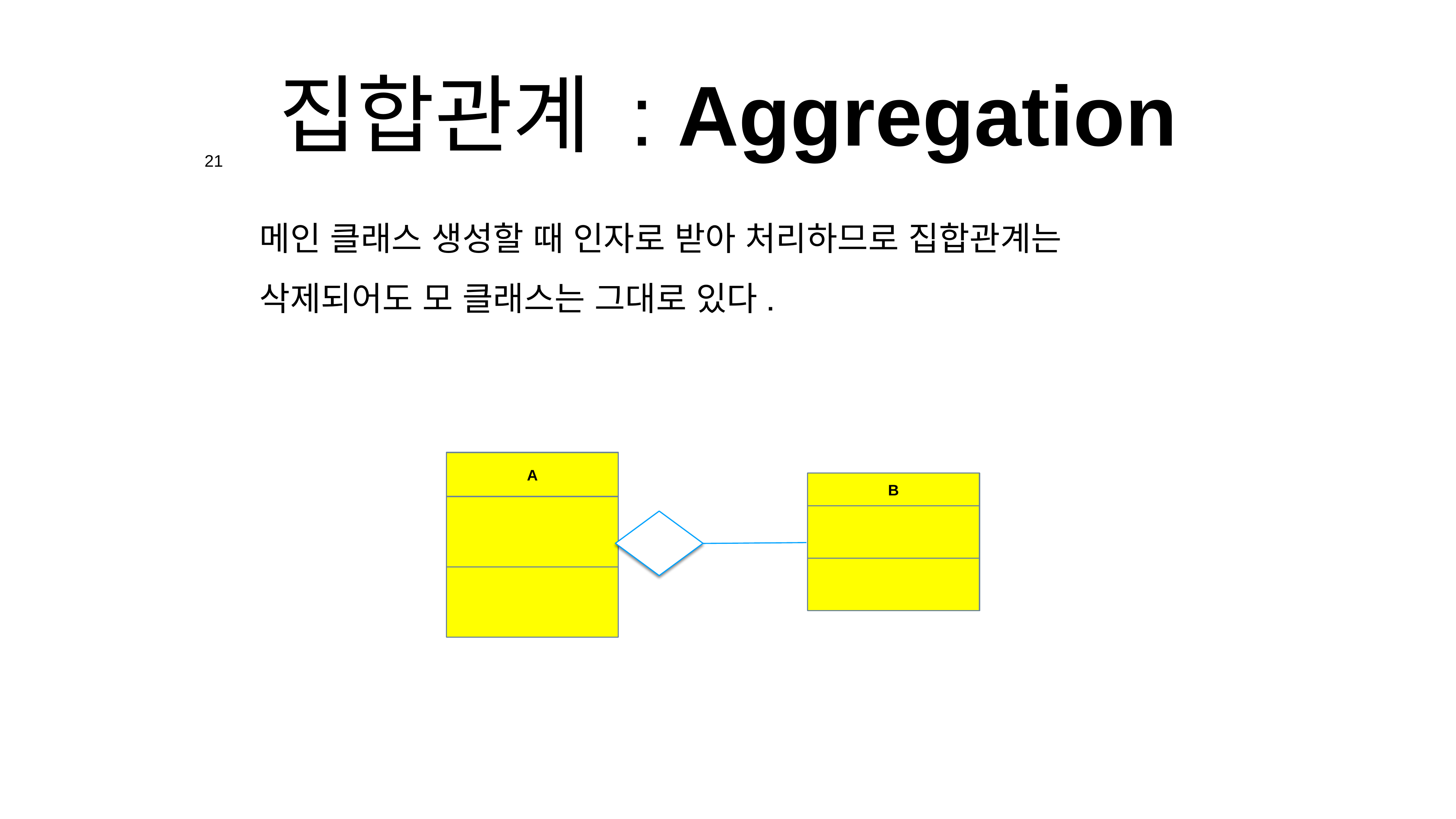

# 집합관계 : Aggregation
21
메인 클래스 생성할 때 인자로 받아 처리하므로 집합관계는 삭제되어도 모 클래스는 그대로 있다.

A

B